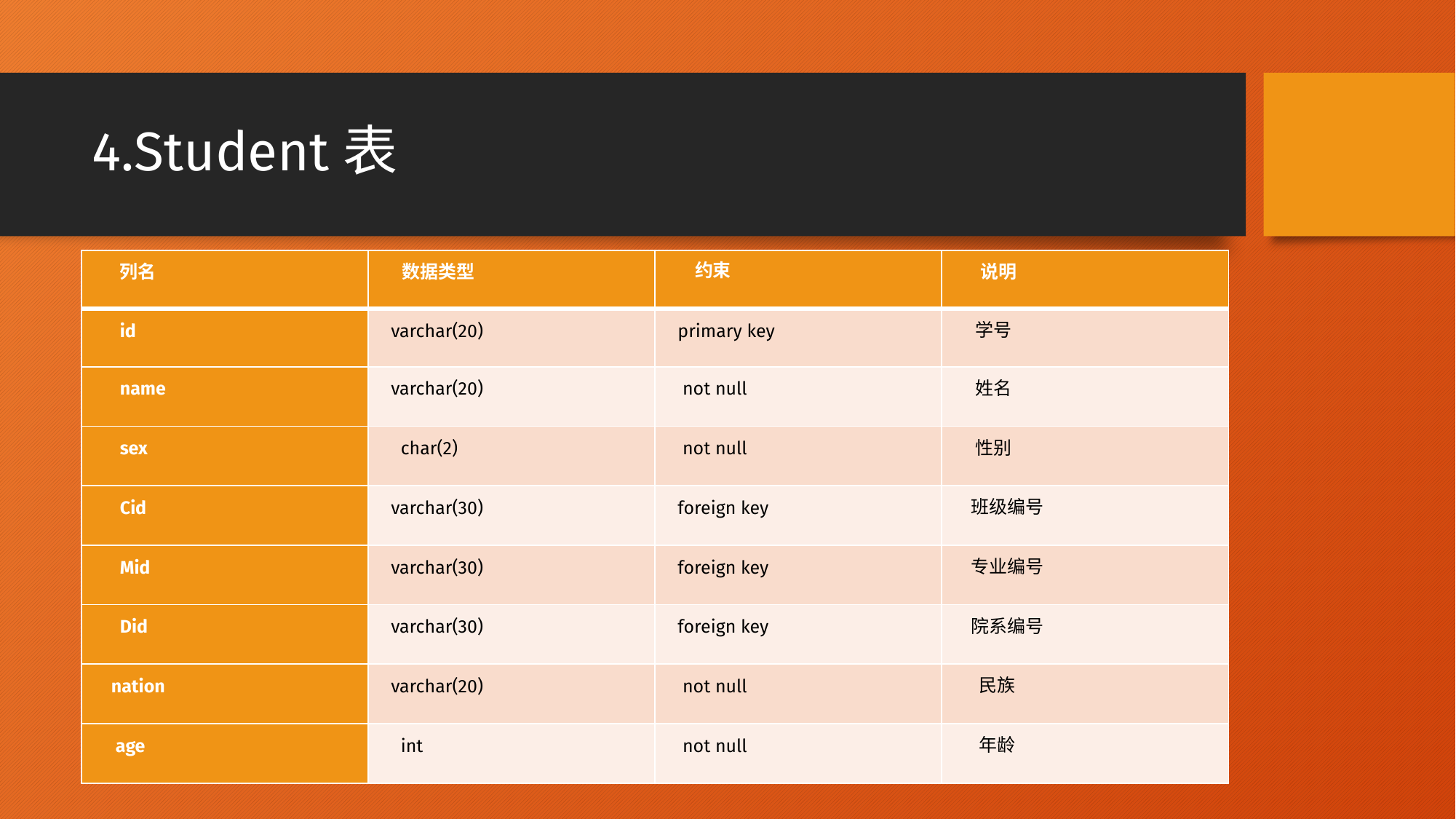

# 4.Student表
| 列名 | 数据类型 | 约束 | 说明 |
| --- | --- | --- | --- |
| id | varchar(20) | primary key | 学号 |
| name | varchar(20) | not null | 姓名 |
| sex | char(2) | not null | 性别 |
| Cid | varchar(30) | foreign key | 班级编号 |
| Mid | varchar(30) | foreign key | 专业编号 |
| Did | varchar(30) | foreign key | 院系编号 |
| nation | varchar(20) | not null | 民族 |
| age | int | not null | 年龄 |